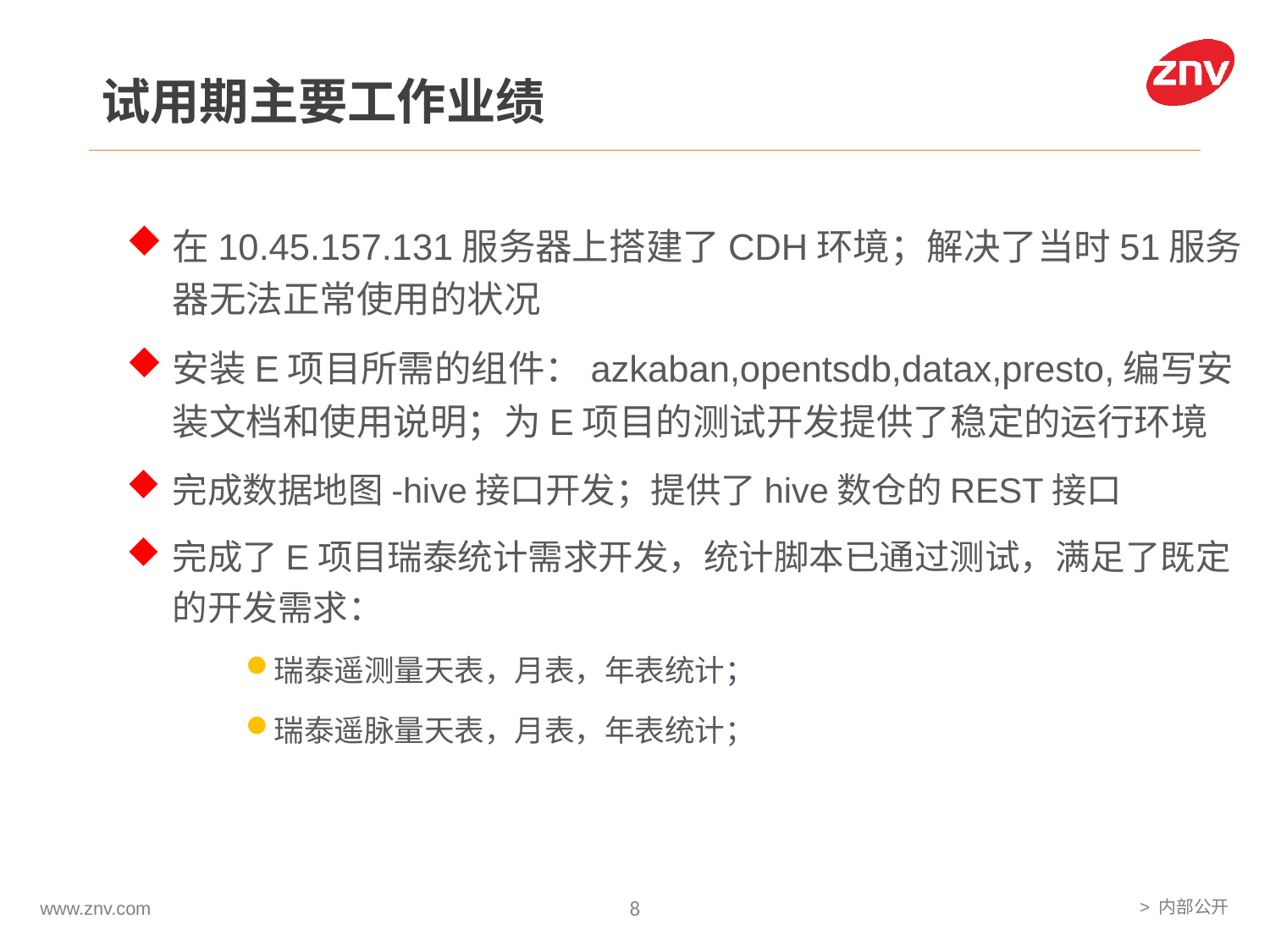

试用期主要工作业绩
在10.45.157.131服务器上搭建了CDH环境；解决了当时51服务器无法正常使用的状况
安装E项目所需的组件：azkaban,opentsdb,datax,presto,编写安装文档和使用说明；为E项目的测试开发提供了稳定的运行环境
完成数据地图-hive接口开发；提供了hive数仓的REST接口
完成了E项目瑞泰统计需求开发，统计脚本已通过测试，满足了既定的开发需求：
瑞泰遥测量天表，月表，年表统计；
瑞泰遥脉量天表，月表，年表统计；

8